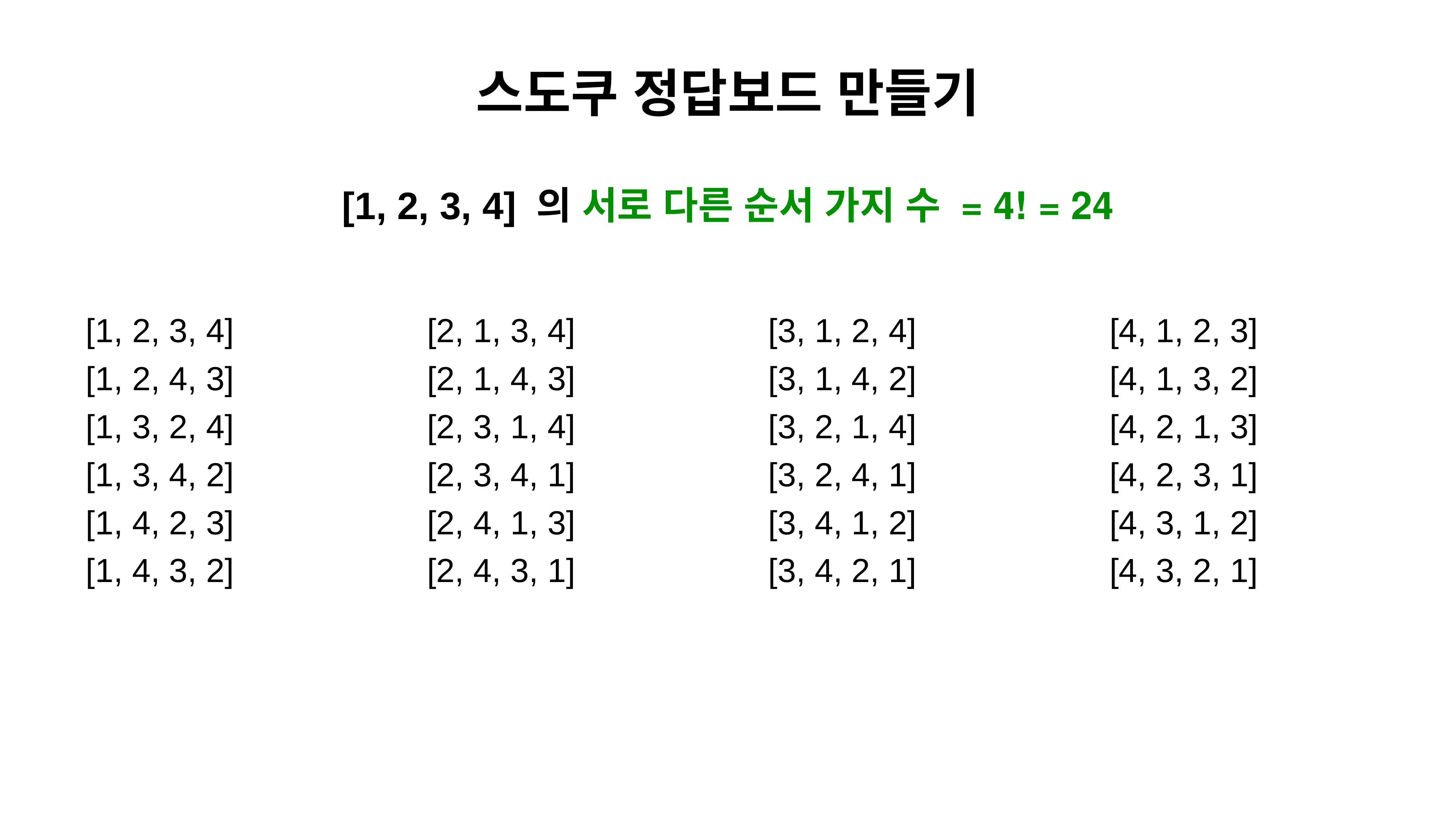

스도쿠 정답보드 만들기
[1, 2, 3, 4] 의 서로 다른 순서 가지 수 = 4! = 24
[1, 2, 3, 4]
[1, 2, 4, 3]
[1, 3, 2, 4]
[1, 3, 4, 2]
[1, 4, 2, 3]
[1, 4, 3, 2]
[2, 1, 3, 4]
[2, 1, 4, 3]
[2, 3, 1, 4]
[2, 3, 4, 1]
[2, 4, 1, 3]
[2, 4, 3, 1]
[3, 1, 2, 4]
[3, 1, 4, 2]
[3, 2, 1, 4]
[3, 2, 4, 1]
[3, 4, 1, 2]
[3, 4, 2, 1]
[4, 1, 2, 3]
[4, 1, 3, 2]
[4, 2, 1, 3]
[4, 2, 3, 1]
[4, 3, 1, 2]
[4, 3, 2, 1]